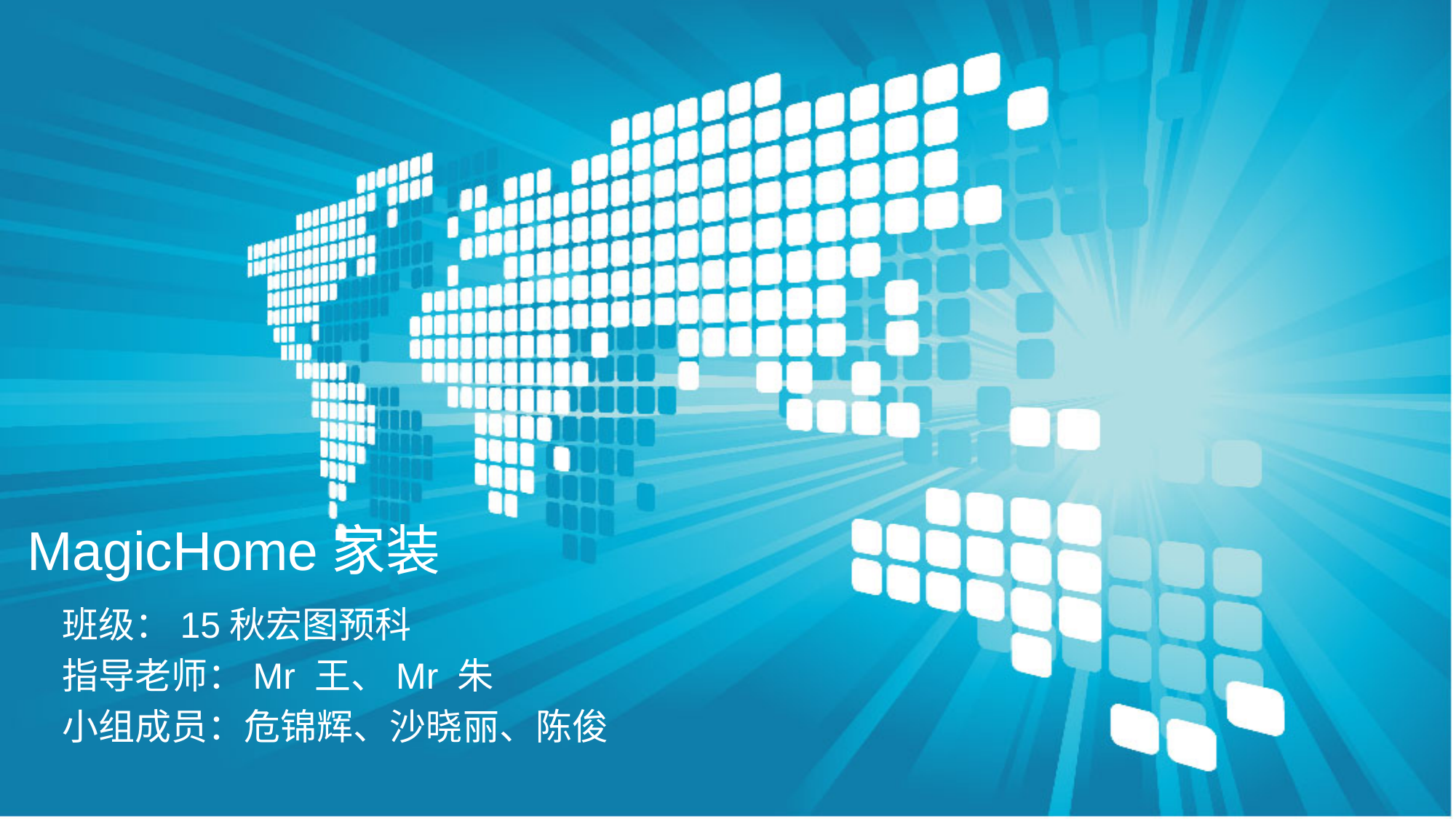

# MagicHome家装
班级：15秋宏图预科
指导老师：Mr 王、Mr 朱
小组成员：危锦辉、沙晓丽、陈俊